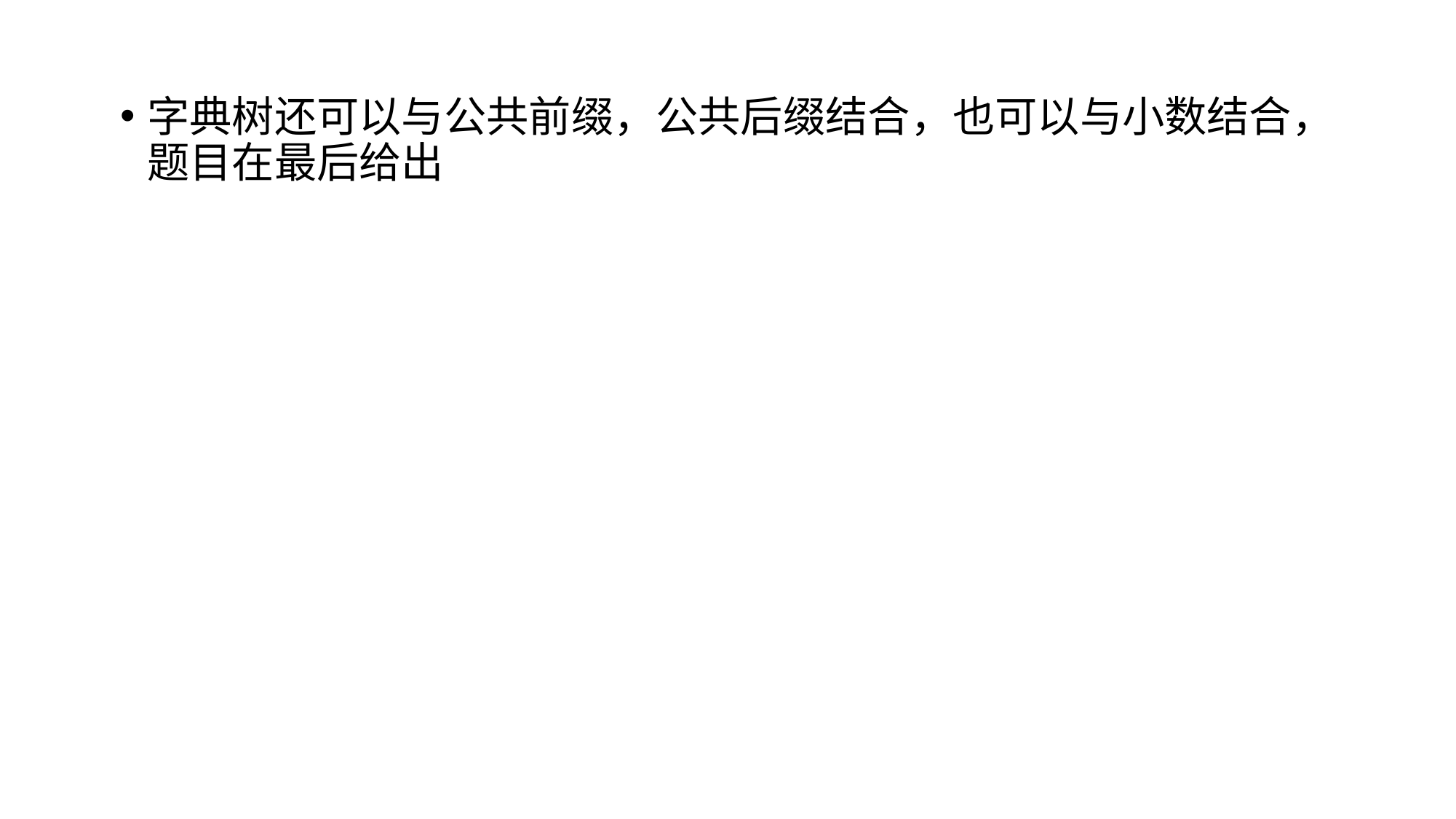

字典树还可以与公共前缀，公共后缀结合，也可以与小数结合，题目在最后给出